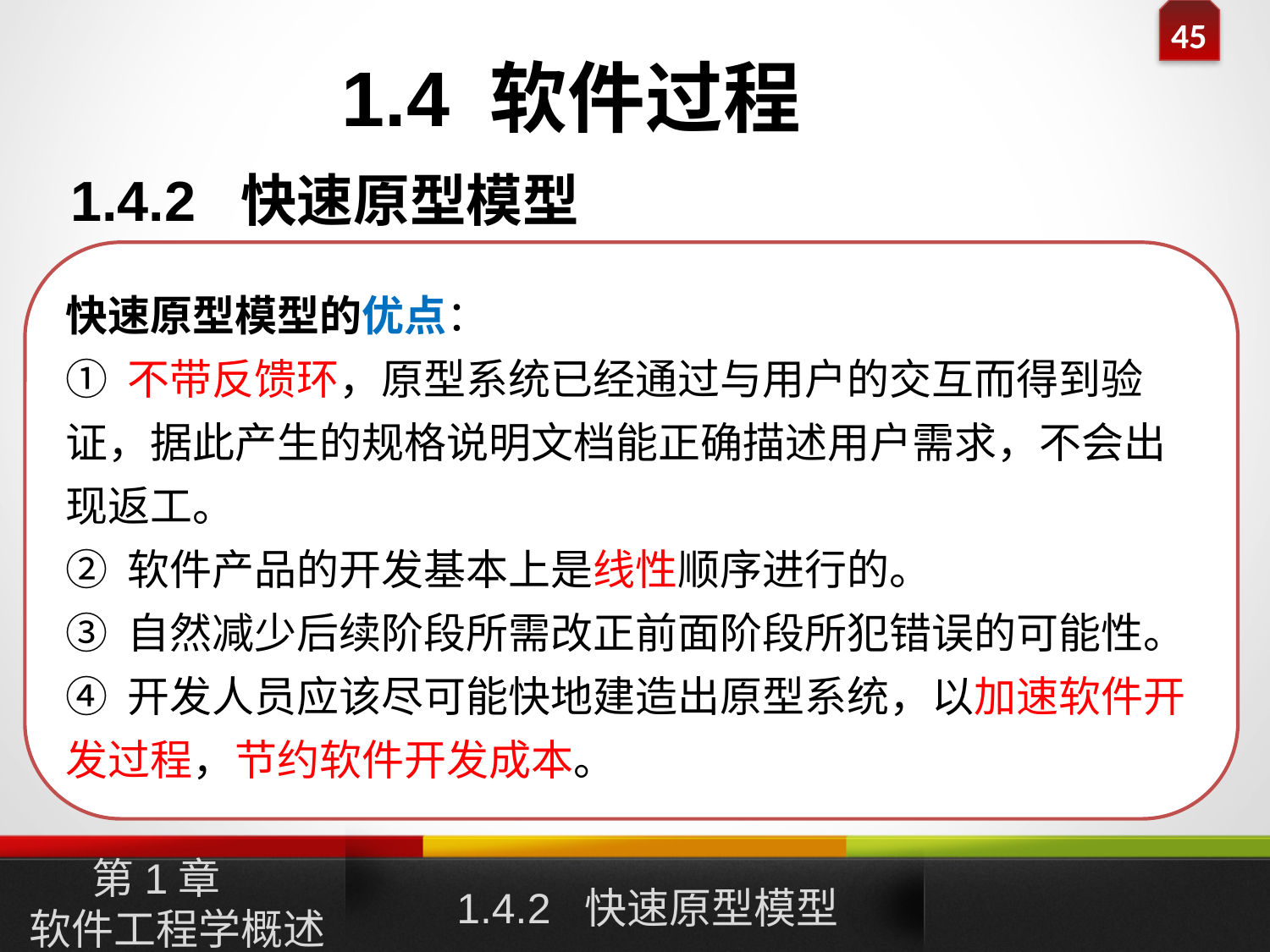

1.4 软件过程
1.4.2  快速原型模型
快速原型模型的优点：
① 不带反馈环，原型系统已经通过与用户的交互而得到验证，据此产生的规格说明文档能正确描述用户需求，不会出现返工。
② 软件产品的开发基本上是线性顺序进行的。
③ 自然减少后续阶段所需改正前面阶段所犯错误的可能性。
④ 开发人员应该尽可能快地建造出原型系统，以加速软件开发过程，节约软件开发成本。
1.4.2  快速原型模型